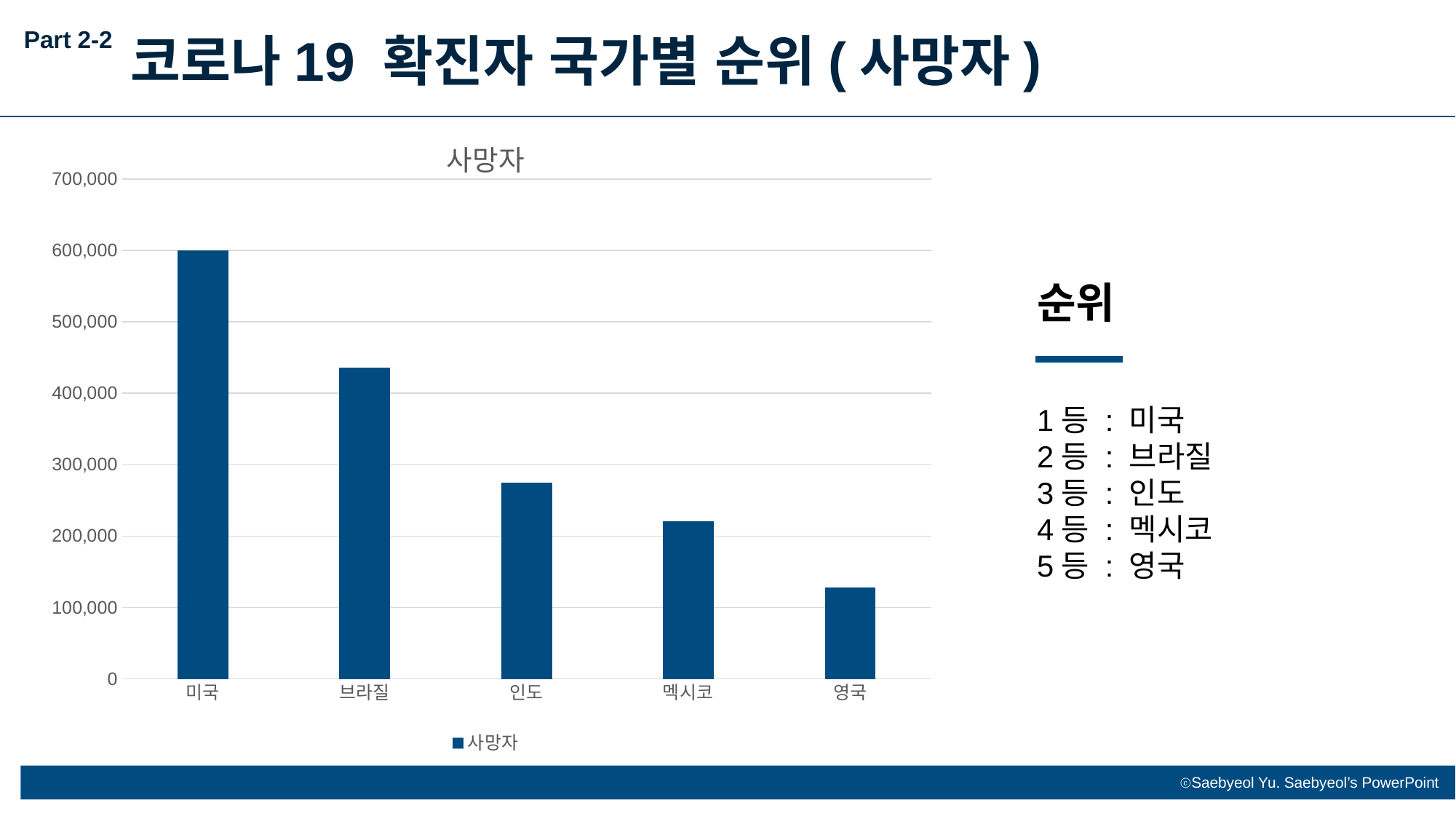

Part 2-2
코로나19 확진자 국가별 순위(사망자)

### Chart: 사망자

| Category | 사망자 |
|---|---|
| 미국 | 600147.0 |
| 브라질 | 435823.0 |
| 인도 | 274411.0 |
| 멕시코 | 220433.0 |
| 영국 | 127679.0 |
순위
1등 : 미국
2등 : 브라질
3등 : 인도
4등 : 멕시코
5등 : 영국